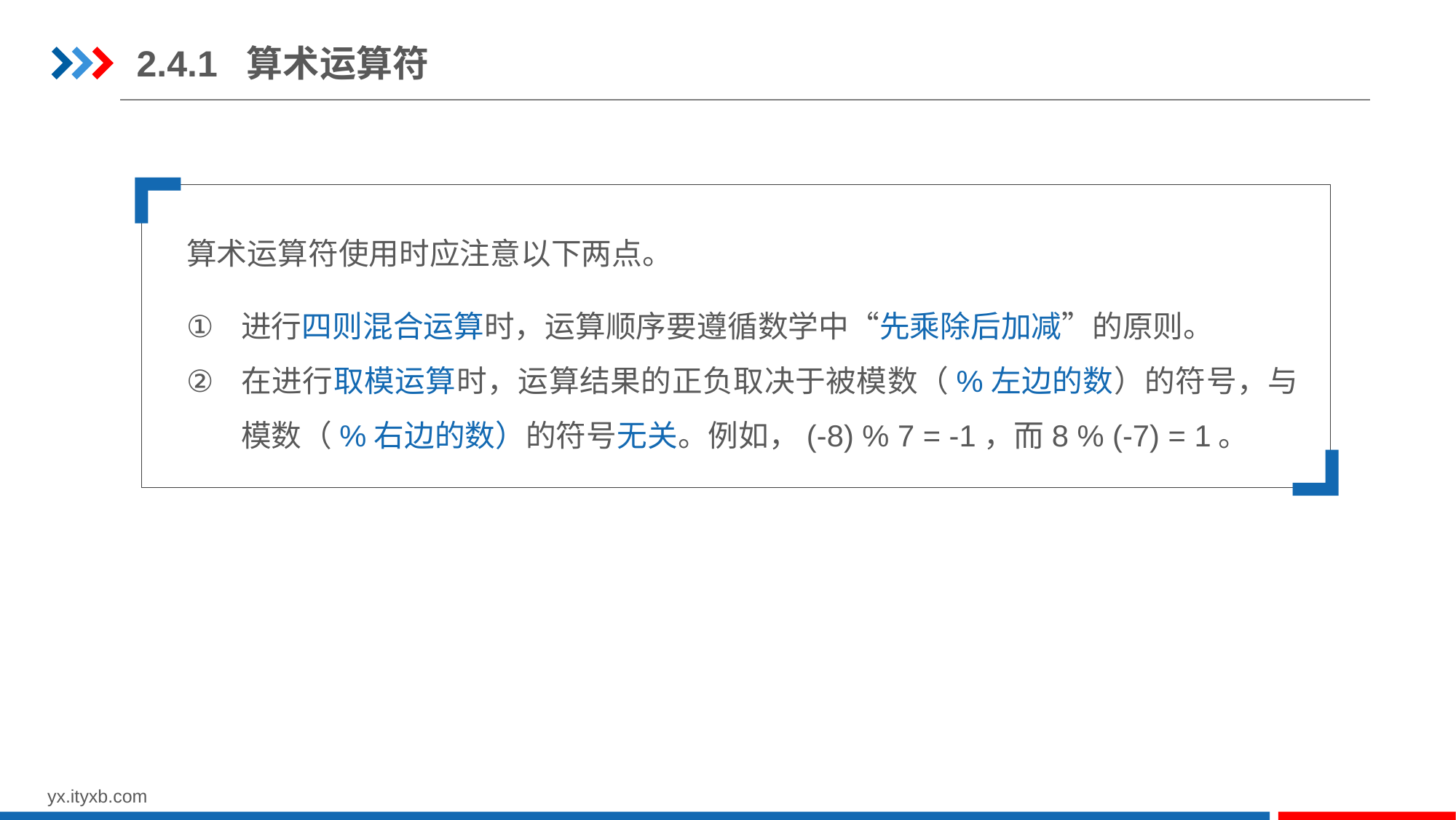

2.4.1  算术运算符

算术运算符使用时应注意以下两点。
进行四则混合运算时，运算顺序要遵循数学中“先乘除后加减”的原则。
在进行取模运算时，运算结果的正负取决于被模数（%左边的数）的符号，与 模数（%右边的数）的符号无关。例如，(-8) % 7 = -1，而8 % (-7) = 1。